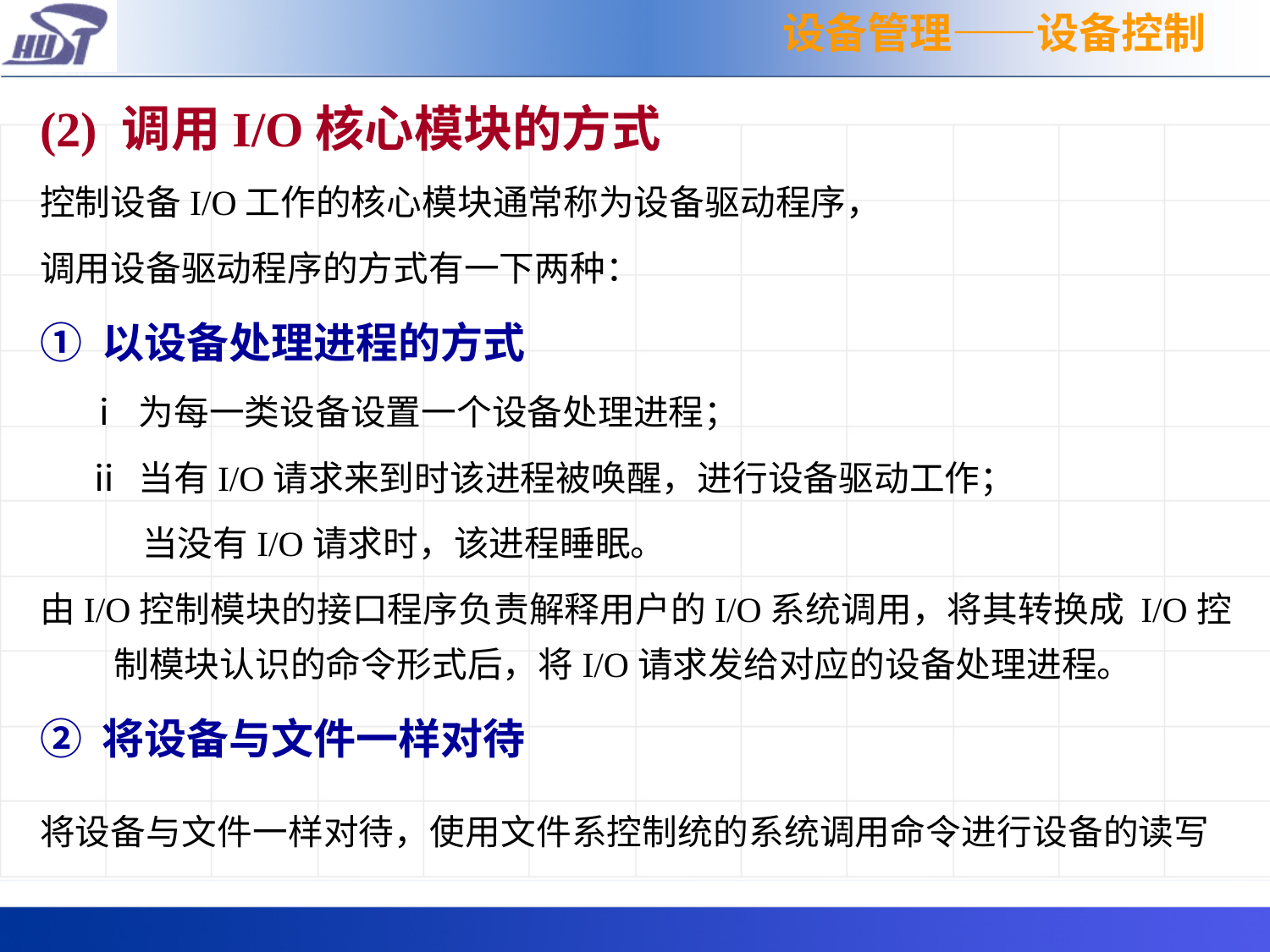

设备管理——设备控制
(2) 调用I/O核心模块的方式
控制设备I/O工作的核心模块通常称为设备驱动程序，
调用设备驱动程序的方式有一下两种：
① 以设备处理进程的方式
      ⅰ 为每一类设备设置一个设备处理进程；
      ⅱ 当有I/O请求来到时该进程被唤醒，进行设备驱动工作；
            当没有I/O请求时，该进程睡眠。
由I/O控制模块的接口程序负责解释用户的I/O系统调用，将其转换成 I/O控制模块认识的命令形式后，将I/O请求发给对应的设备处理进程。
② 将设备与文件一样对待
将设备与文件一样对待，使用文件系控制统的系统调用命令进行设备的读写